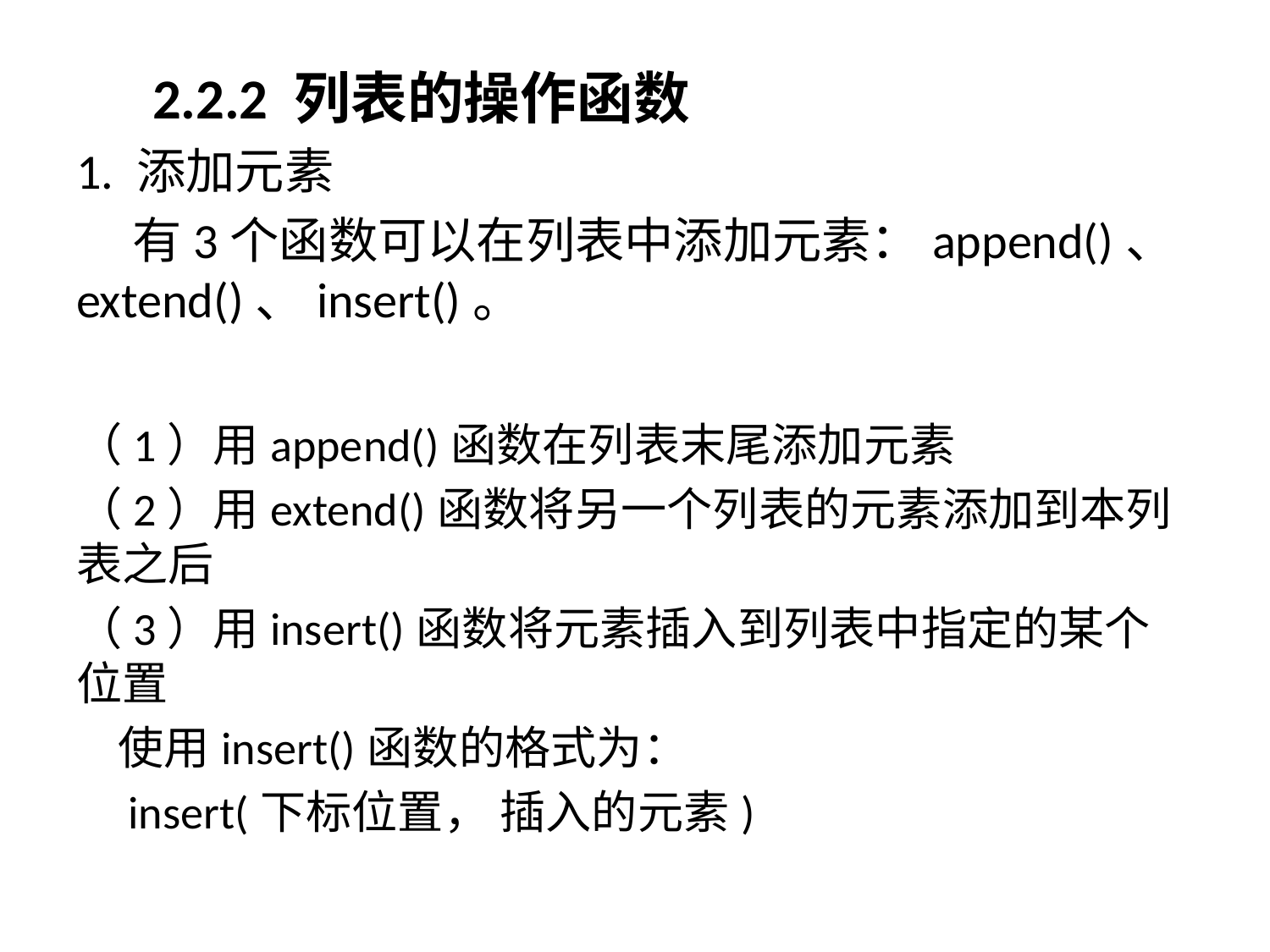

2.2.2 列表的操作函数
1. 添加元素
    有3个函数可以在列表中添加元素：append()、extend()、insert()。

（1）用append()函数在列表末尾添加元素
（2）用extend()函数将另一个列表的元素添加到本列表之后
（3）用insert()函数将元素插入到列表中指定的某个位置
   使用insert()函数的格式为：
     insert(下标位置， 插入的元素)